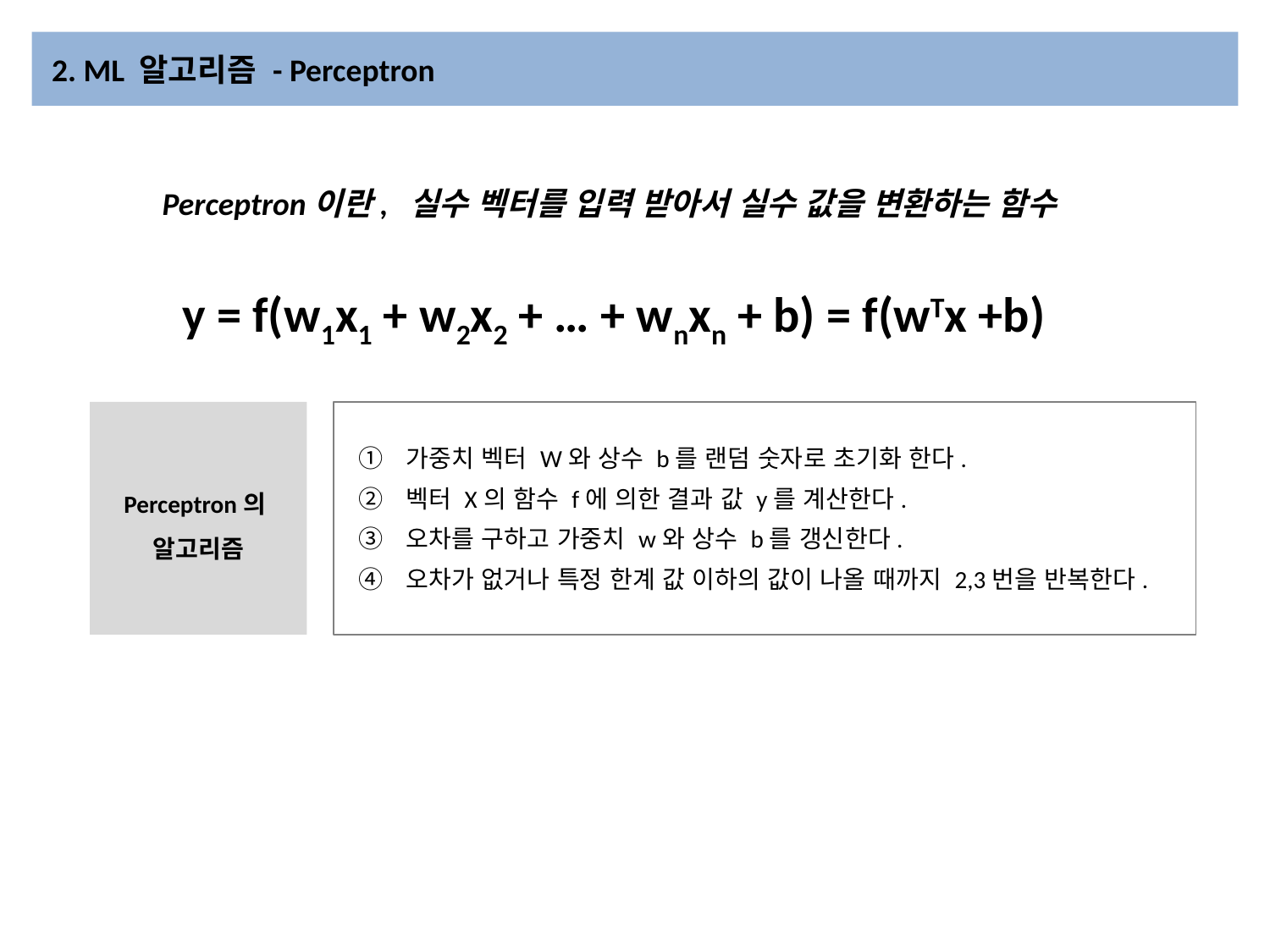

# 2. ML 알고리즘 - Perceptron
Perceptron이란,  실수 벡터를 입력 받아서 실수 값을 변환하는 함수
y = f(w1x1 + w2x2 + … + wnxn + b) = f(wTx +b)
Perceptron의
알고리즘
가중치 벡터 W와 상수 b를 랜덤 숫자로 초기화 한다.
벡터 X의 함수 f에 의한 결과 값 y를 계산한다.
오차를 구하고 가중치 w와 상수 b를 갱신한다.
오차가 없거나 특정 한계 값 이하의 값이 나올 때까지 2,3번을 반복한다.